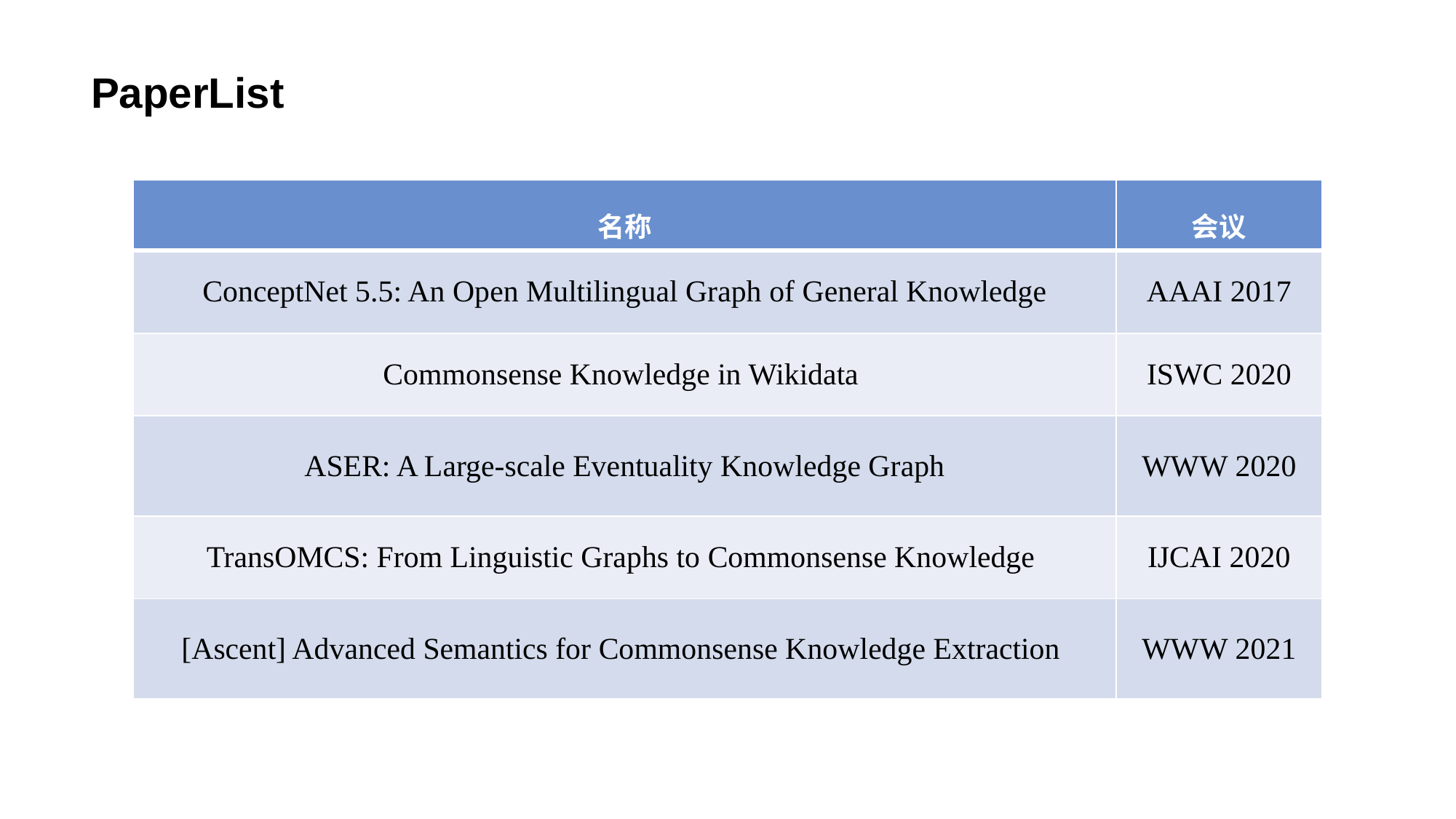

# PaperList
| 名称 | 会议 |
| --- | --- |
| ConceptNet 5.5: An Open Multilingual Graph of General Knowledge | AAAI 2017 |
| Commonsense Knowledge in Wikidata | ISWC 2020 |
| ASER: A Large-scale Eventuality Knowledge Graph | WWW 2020 |
| TransOMCS: From Linguistic Graphs to Commonsense Knowledge | IJCAI 2020 |
| [Ascent] Advanced Semantics for Commonsense Knowledge Extraction | WWW 2021 |